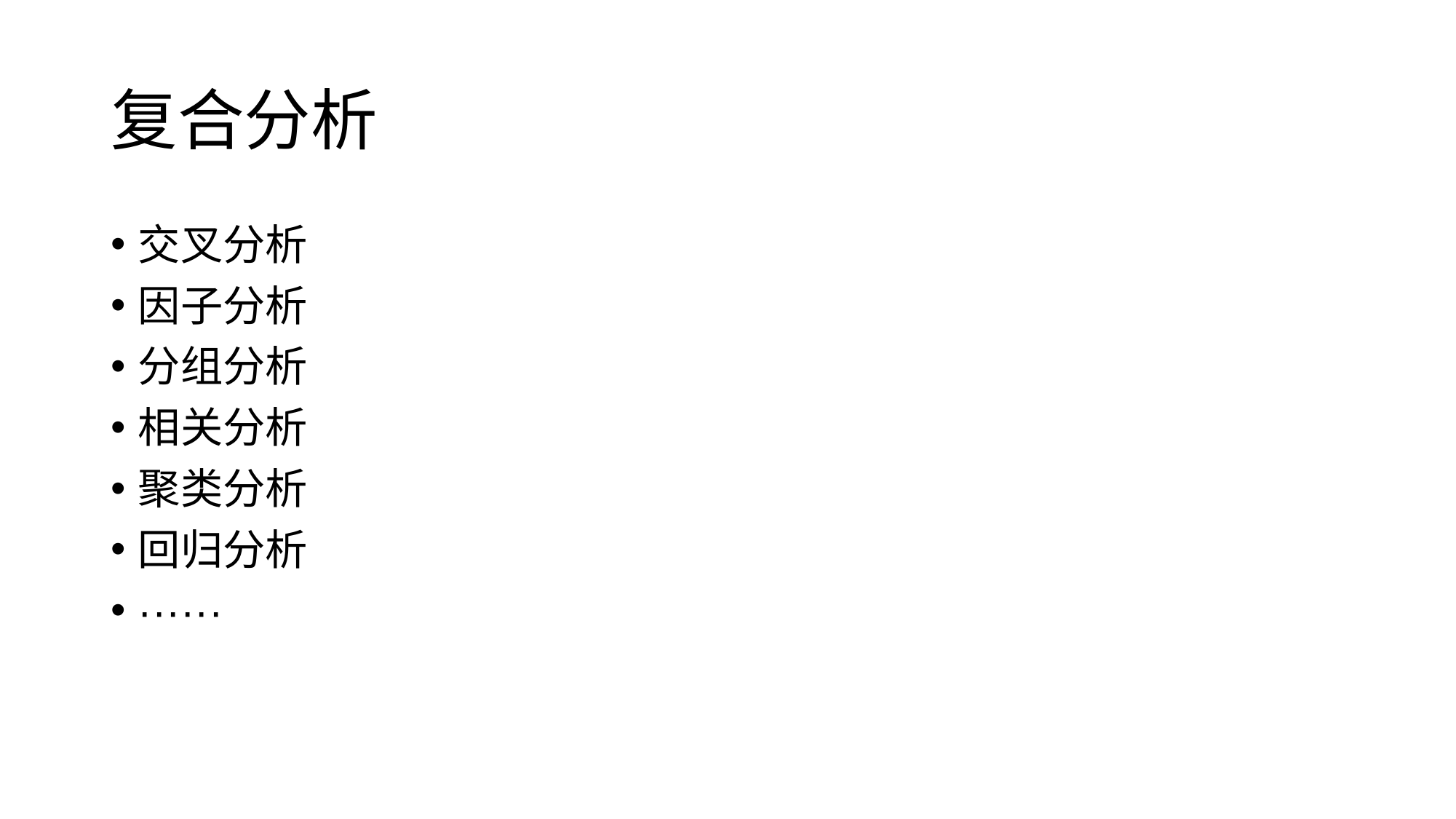

# 复合分析
交叉分析
因子分析
分组分析
相关分析
聚类分析
回归分析
······